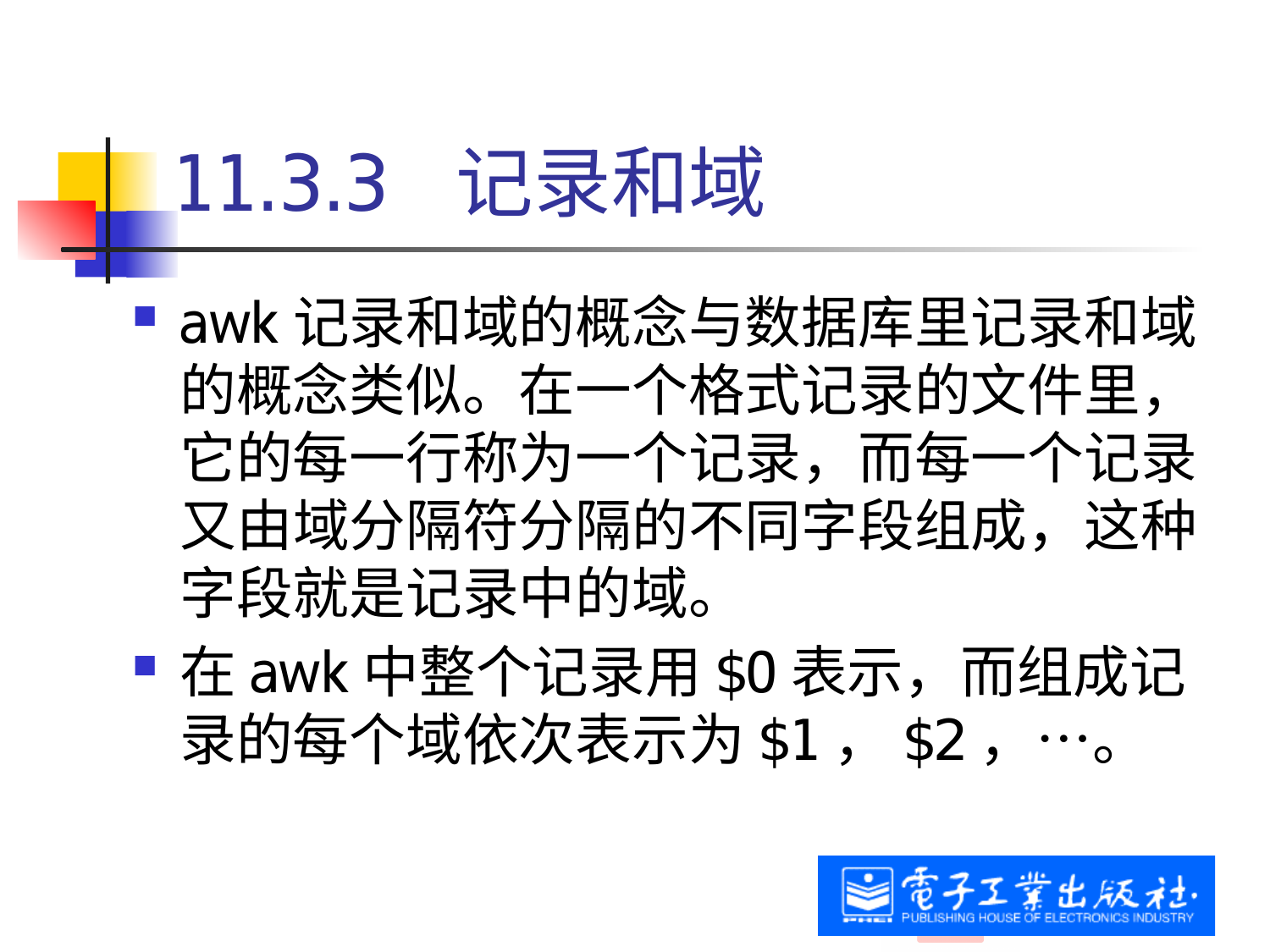

# 11.3.3  记录和域
awk记录和域的概念与数据库里记录和域的概念类似。在一个格式记录的文件里，它的每一行称为一个记录，而每一个记录又由域分隔符分隔的不同字段组成，这种字段就是记录中的域。
在awk中整个记录用$0表示，而组成记录的每个域依次表示为$1，$2，…。